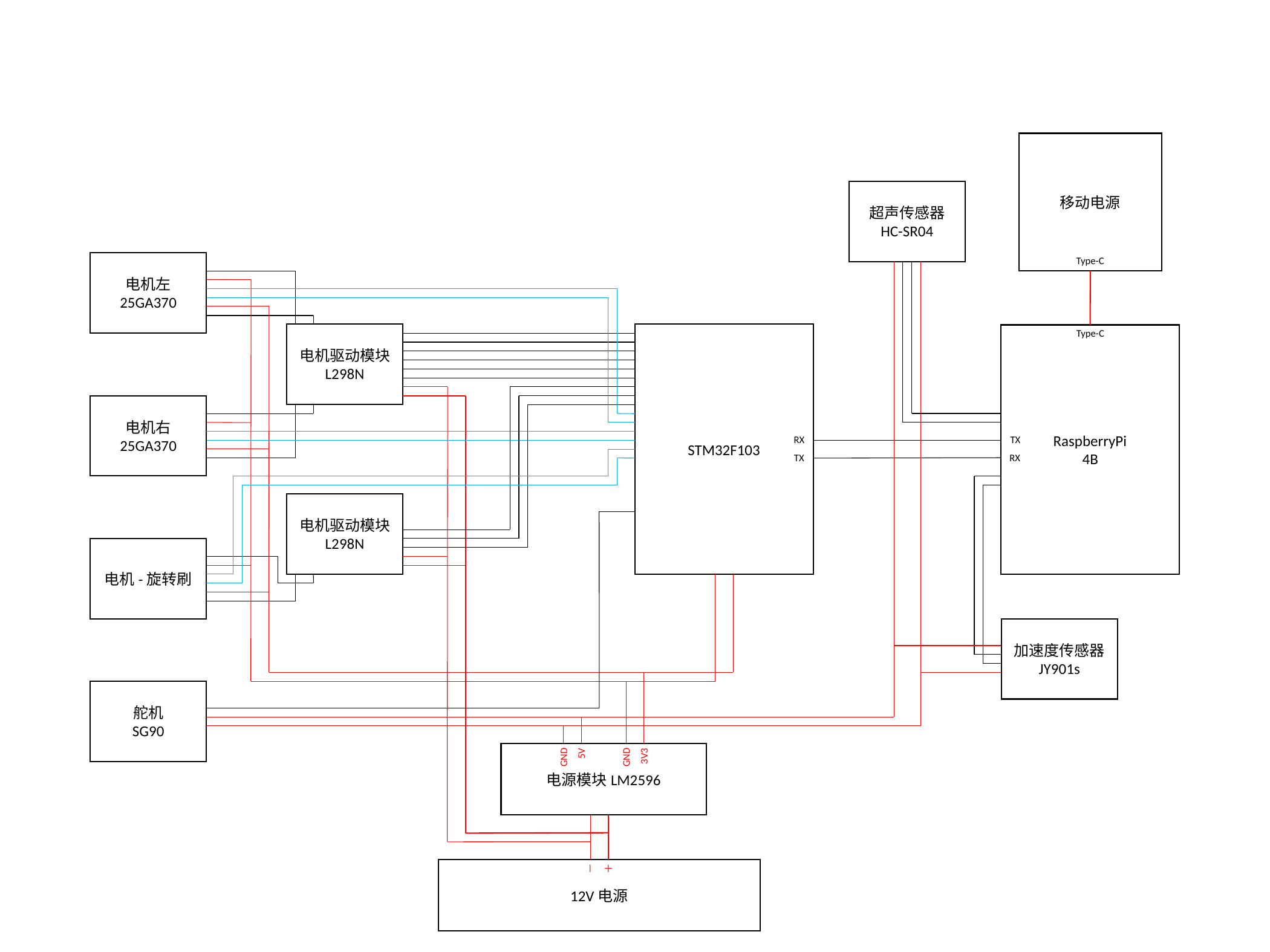

移动电源
超声传感器
HC-SR04
Type-C
电机左
25GA370
Type-C
电机驱动模块
L298N
STM32F103
RaspberryPi
4B
电机右
25GA370
RX
TX
TX
RX
电机驱动模块
L298N
电机-旋转刷
加速度传感器
JY901s
舵机
SG90
电源模块LM2596
5V
3V3
GND
GND
12V电源
－
＋